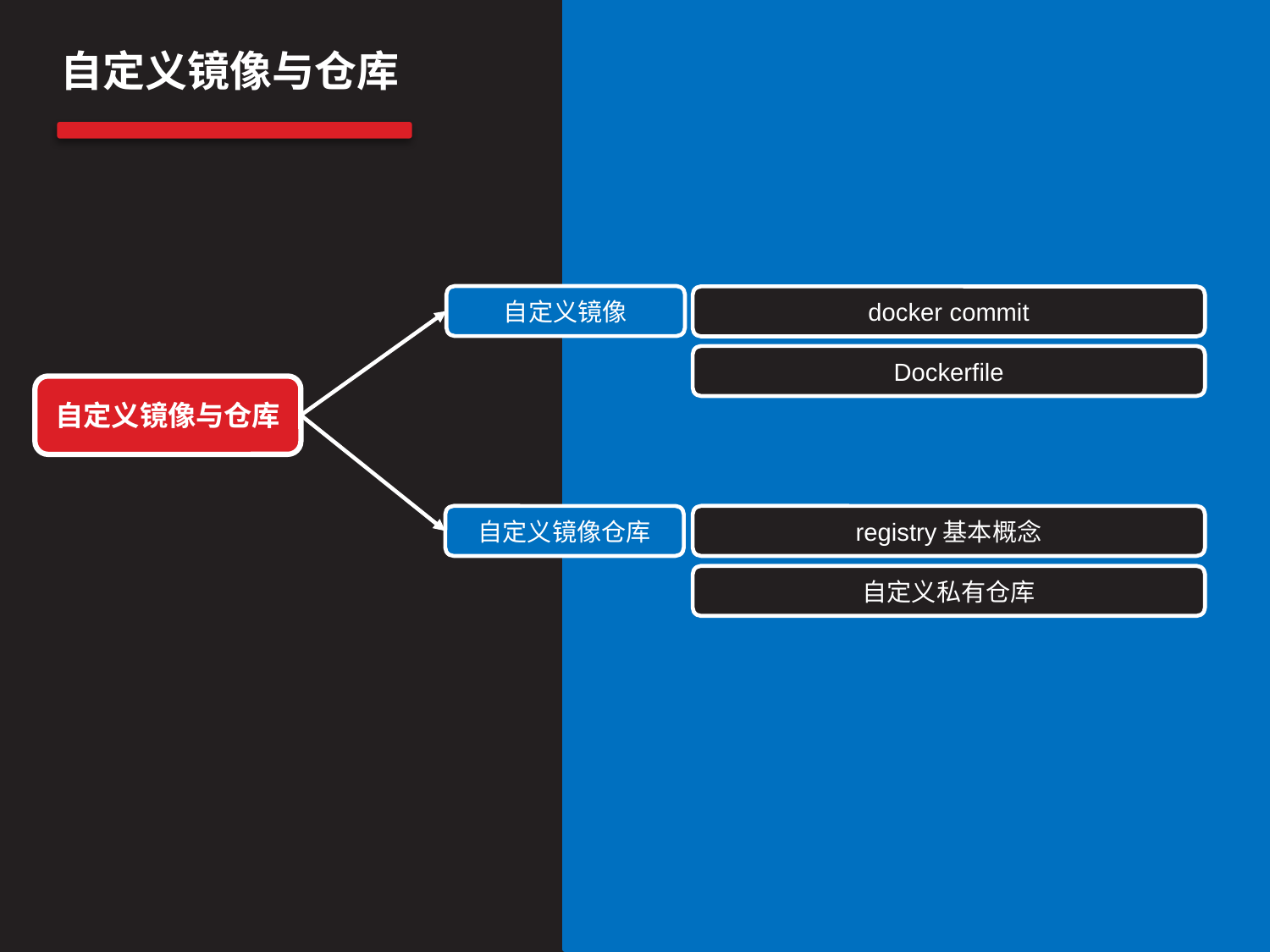

自定义镜像与仓库

自定义镜像
docker commit
Dockerfile
自定义镜像与仓库
自定义镜像仓库
registry基本概念
自定义私有仓库